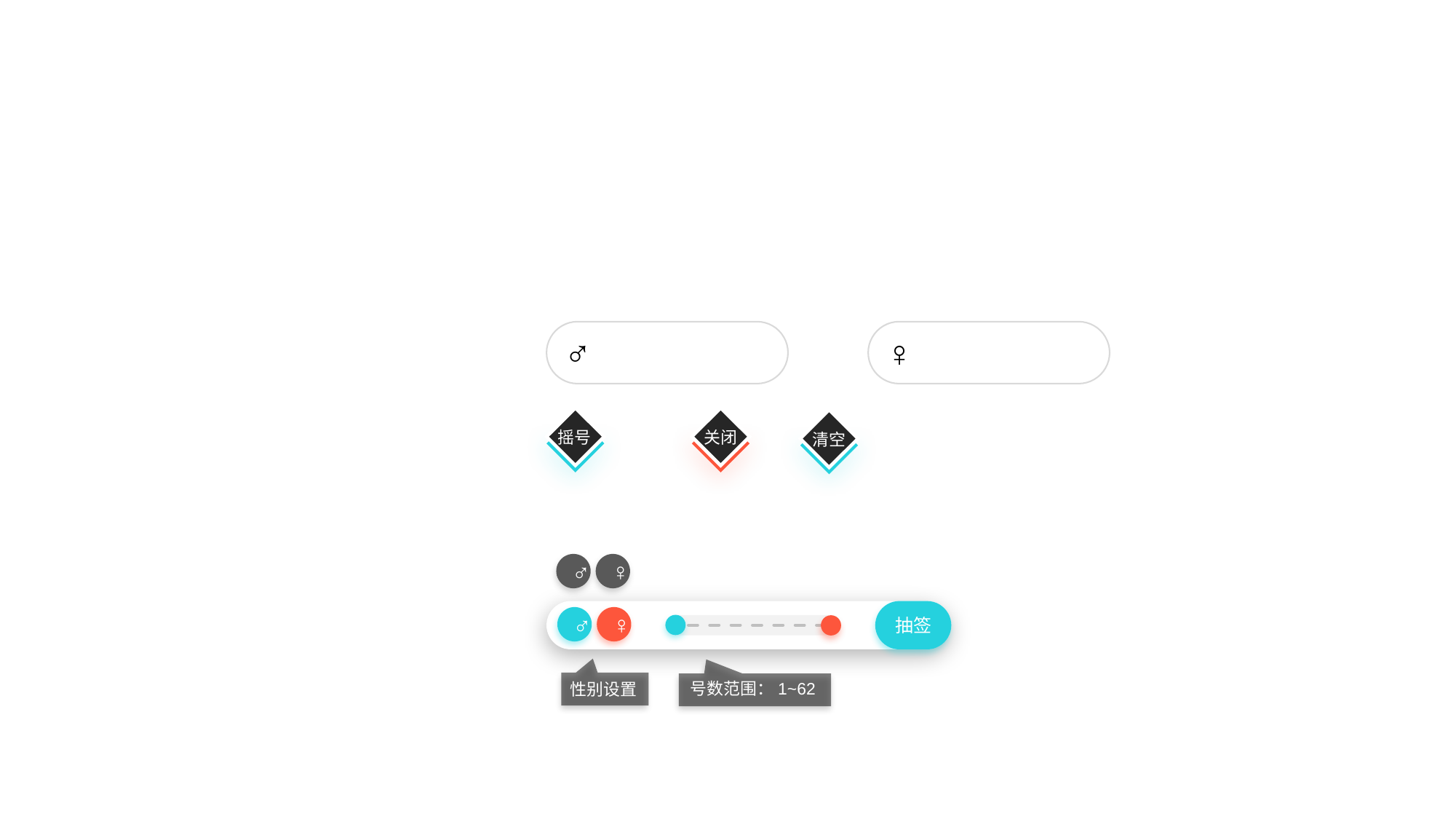

♂
♀

关闭
摇号
清空
♂
♀
抽签

♂
♀

号数范围：1~62
性别设置